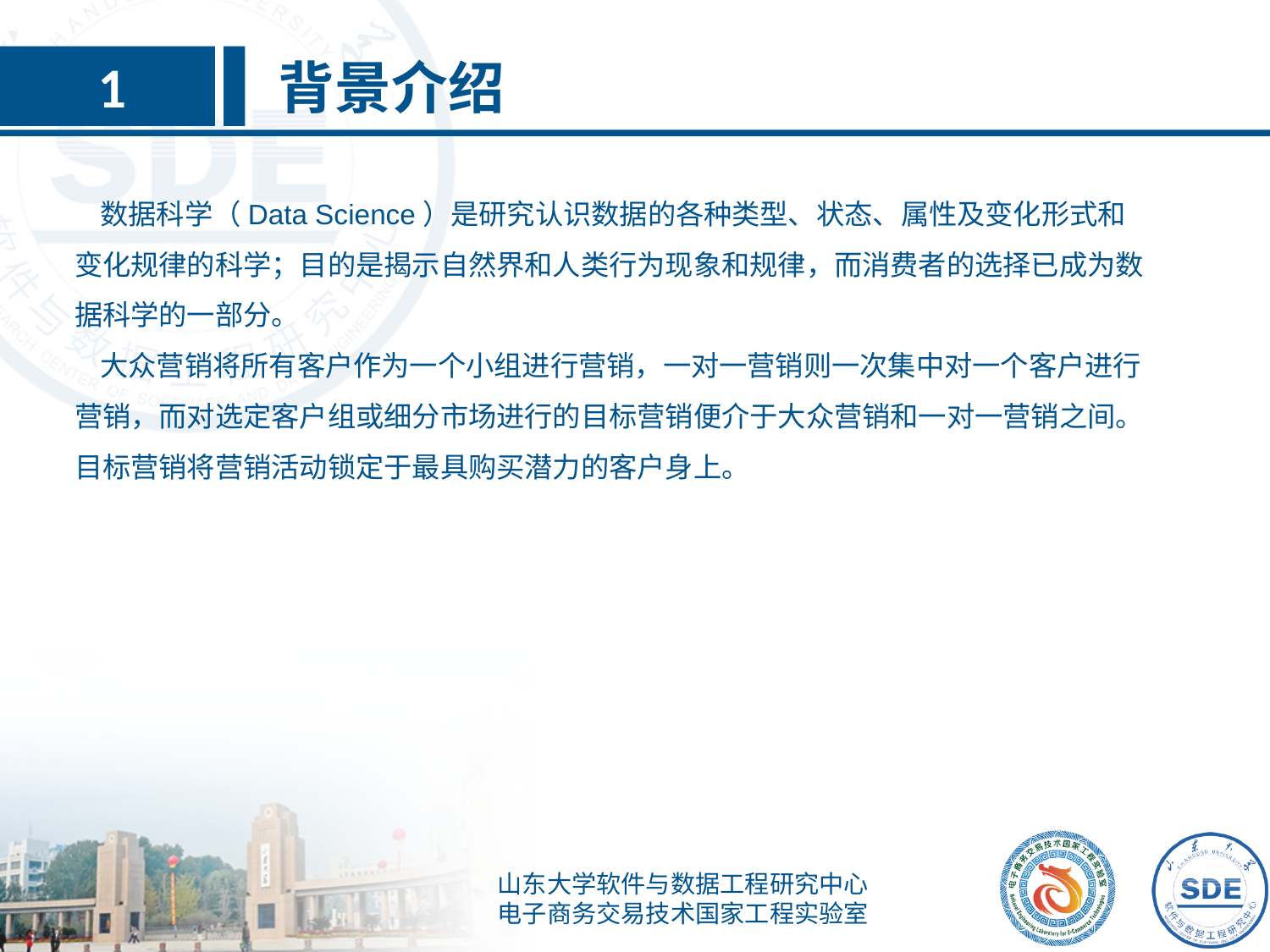

背景介绍
1
   数据科学（Data Science）是研究认识数据的各种类型、状态、属性及变化形式和变化规律的科学；目的是揭示自然界和人类行为现象和规律，而消费者的选择已成为数据科学的一部分。
   大众营销将所有客户作为一个小组进行营销，一对一营销则一次集中对一个客户进行营销，而对选定客户组或细分市场进行的目标营销便介于大众营销和一对一营销之间。目标营销将营销活动锁定于最具购买潜力的客户身上。